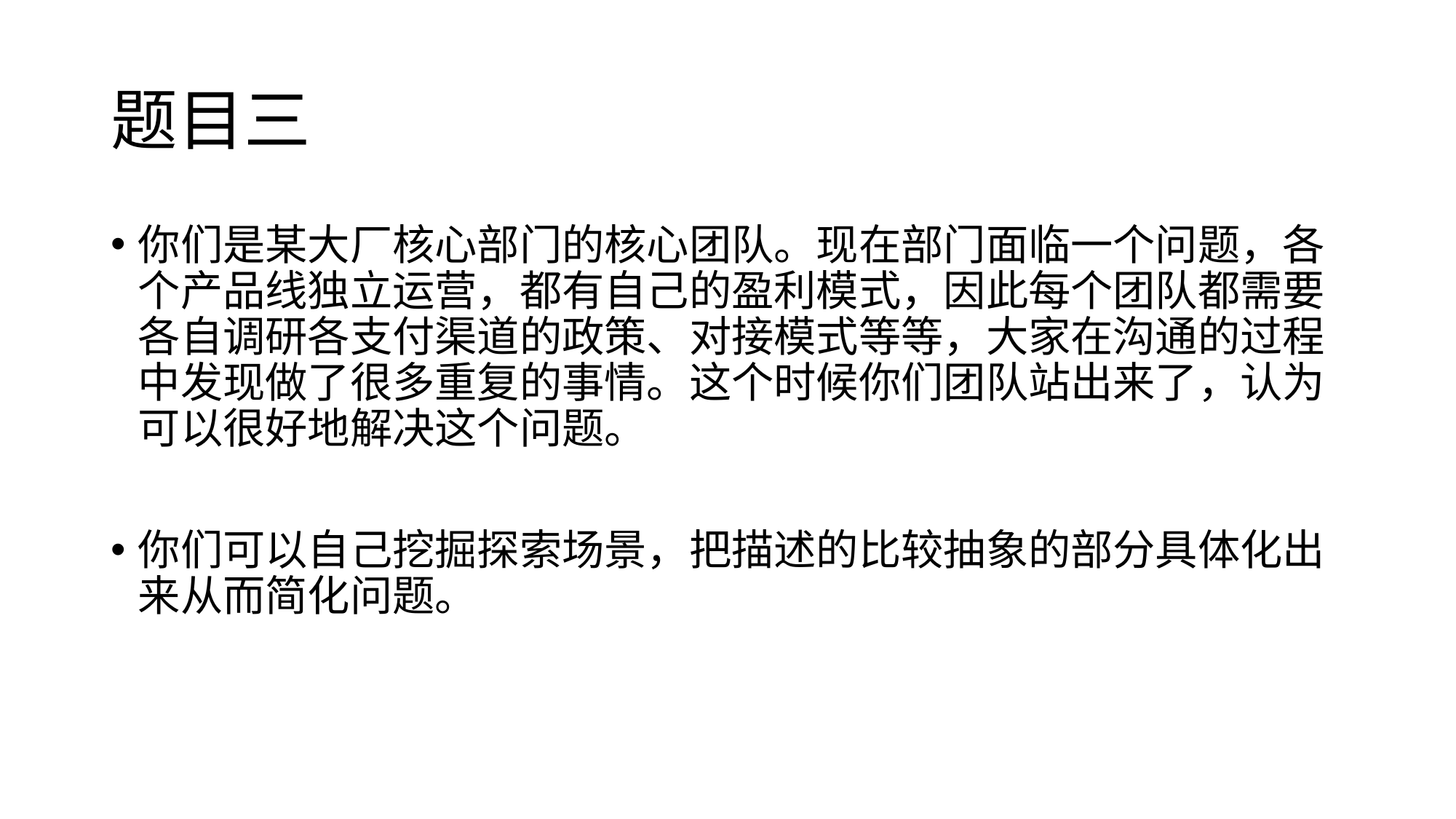

# 题目三
你们是某大厂核心部门的核心团队。现在部门面临一个问题，各个产品线独立运营，都有自己的盈利模式，因此每个团队都需要各自调研各支付渠道的政策、对接模式等等，大家在沟通的过程中发现做了很多重复的事情。这个时候你们团队站出来了，认为可以很好地解决这个问题。

你们可以自己挖掘探索场景，把描述的比较抽象的部分具体化出来从而简化问题。